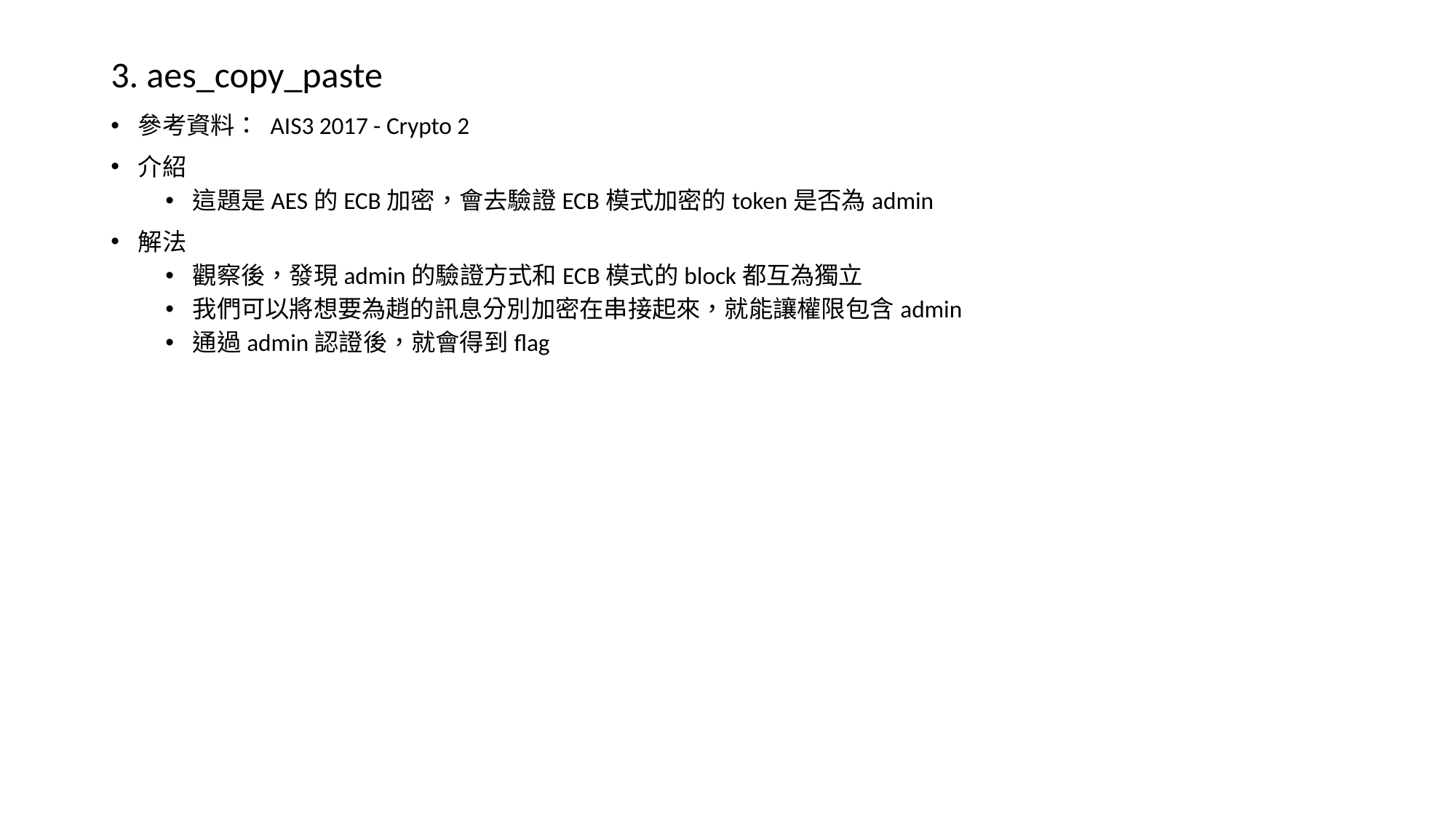

# 3. aes_copy_paste
參考資料： AIS3 2017 - Crypto 2
介紹
這題是AES的ECB加密，會去驗證ECB模式加密的token是否為admin
解法
觀察後，發現admin的驗證方式和ECB模式的block都互為獨立
我們可以將想要為趙的訊息分別加密在串接起來，就能讓權限包含admin
通過admin認證後，就會得到flag